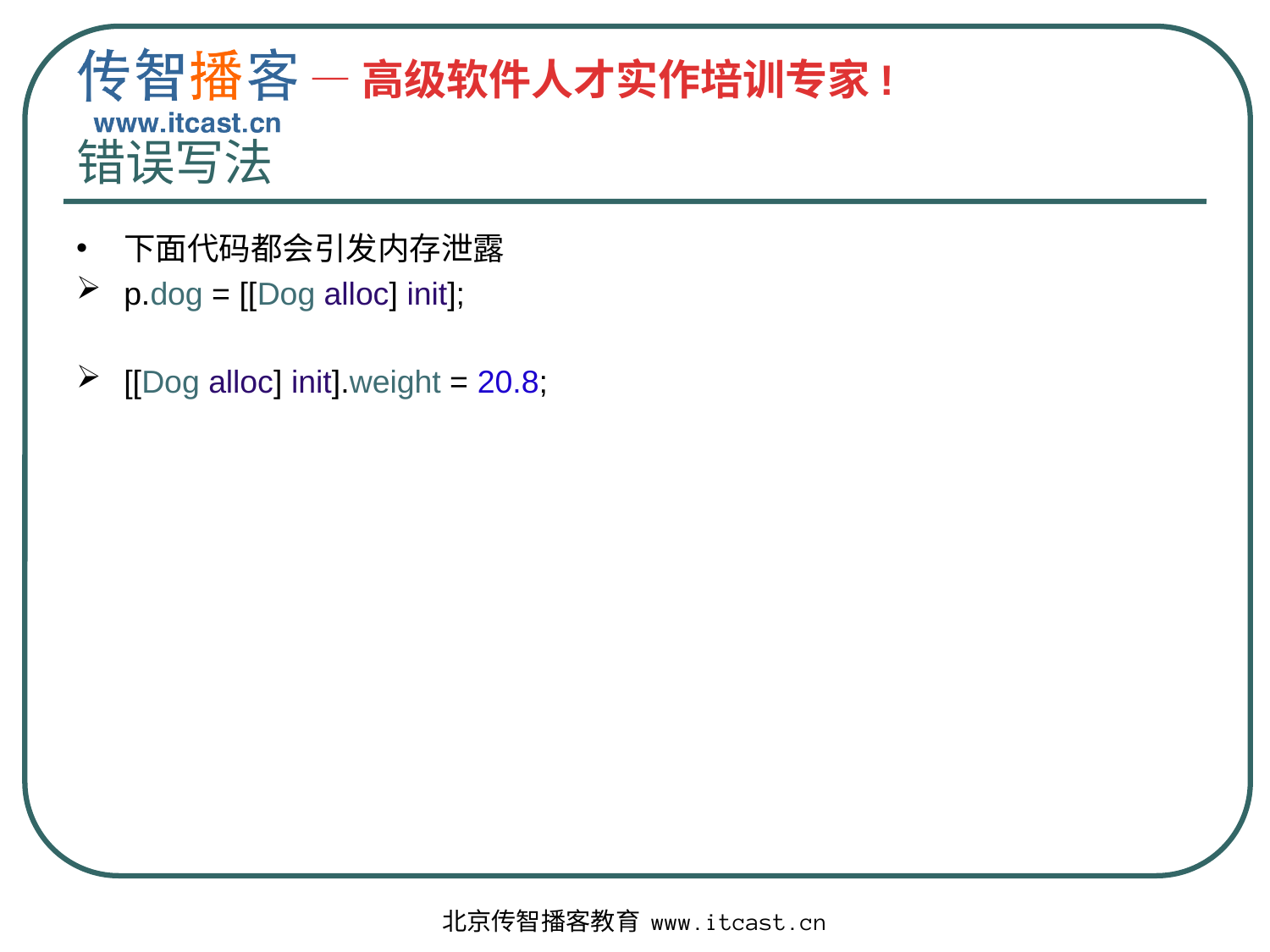

# 错误写法
下面代码都会引发内存泄露
p.dog = [[Dog alloc] init];

[[Dog alloc] init].weight = 20.8;